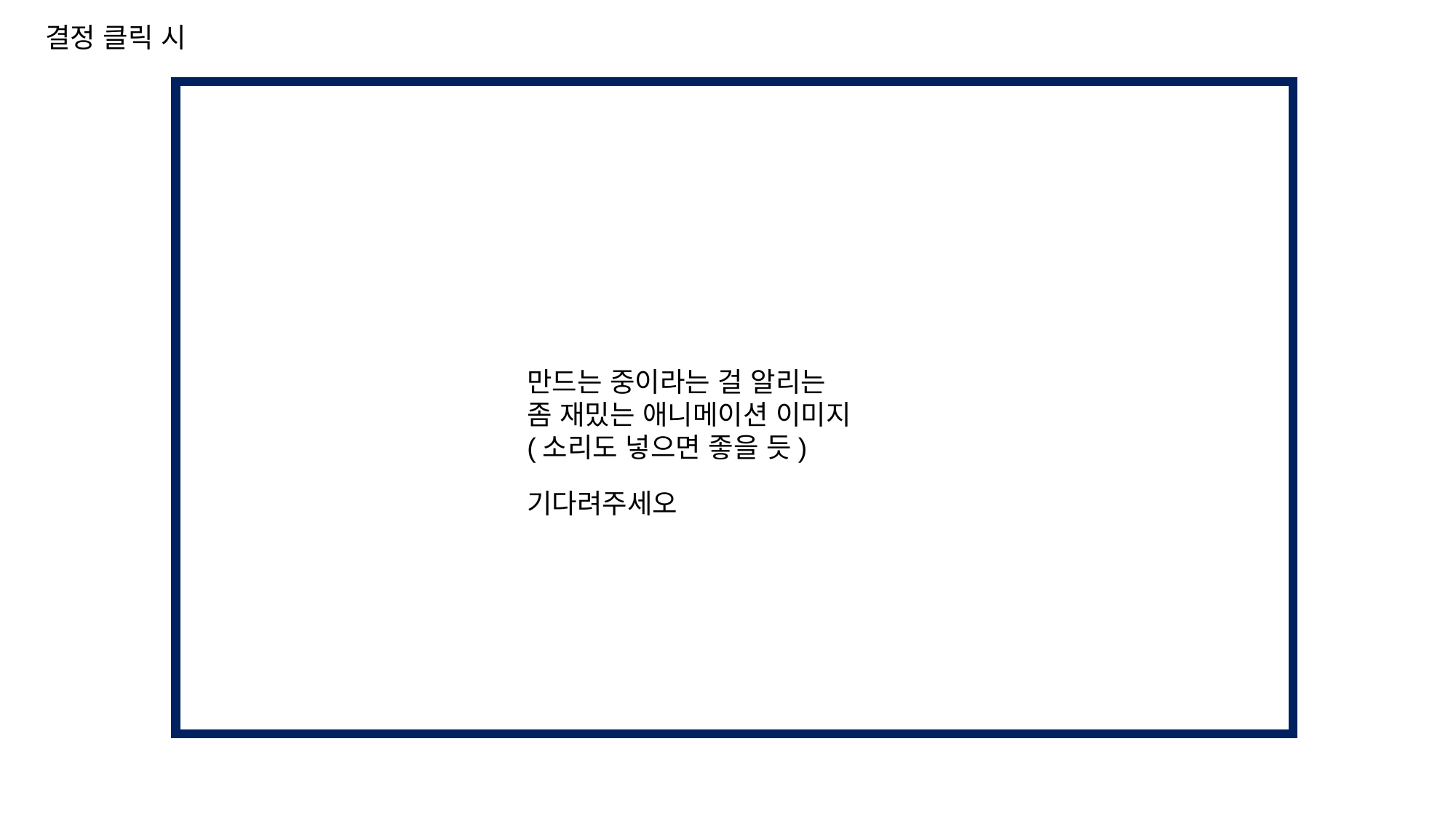

결정 클릭 시

만드는 중이라는 걸 알리는
좀 재밌는 애니메이션 이미지
(소리도 넣으면 좋을 듯)
기다려주세오